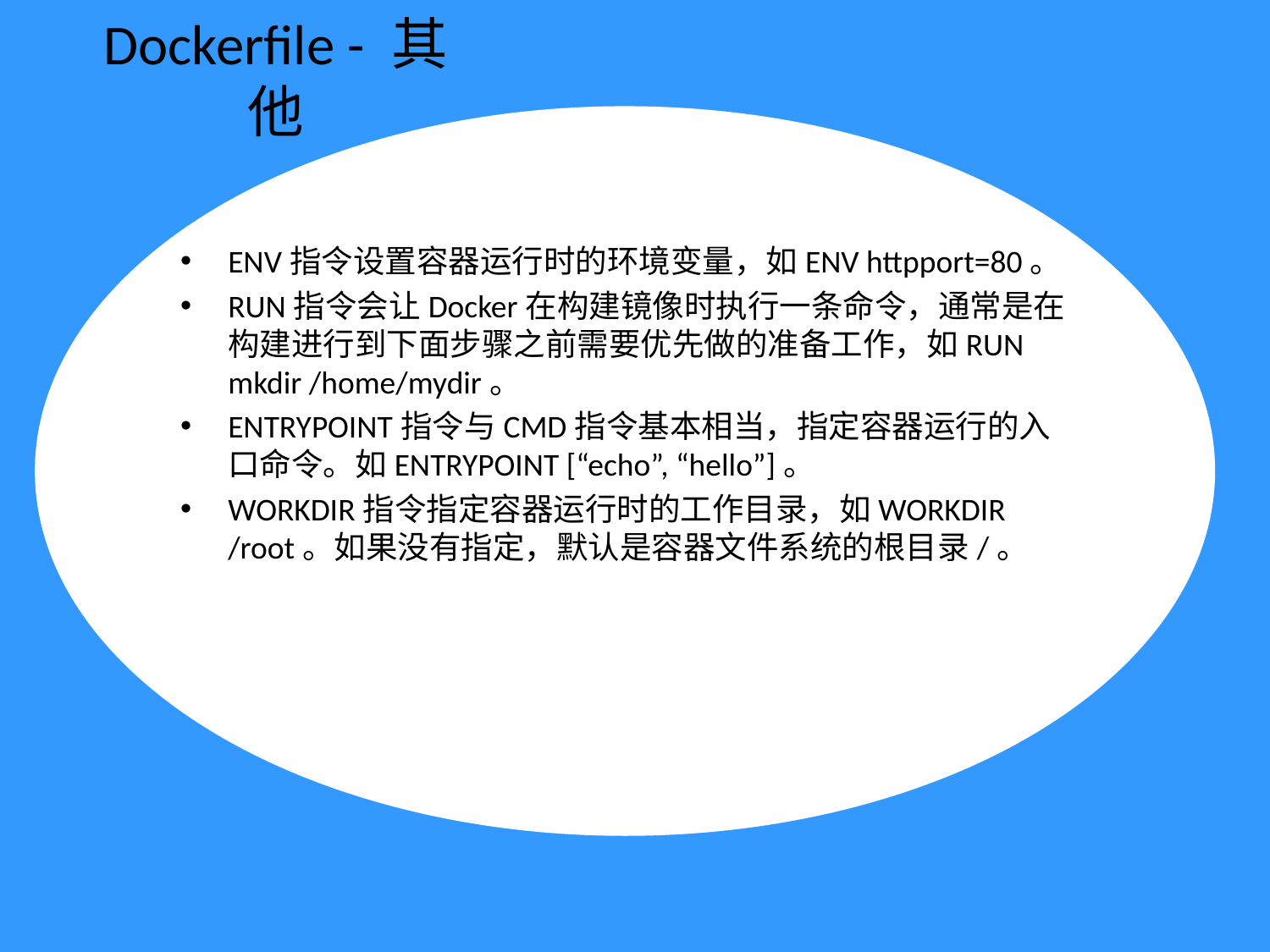

# Dockerfile - 其他
ENV指令设置容器运行时的环境变量，如ENV httpport=80。
RUN指令会让Docker在构建镜像时执行一条命令，通常是在构建进行到下面步骤之前需要优先做的准备工作，如RUN mkdir /home/mydir。
ENTRYPOINT指令与CMD指令基本相当，指定容器运行的入口命令。如ENTRYPOINT [“echo”, “hello”]。
WORKDIR指令指定容器运行时的工作目录，如WORKDIR /root。如果没有指定，默认是容器文件系统的根目录/。